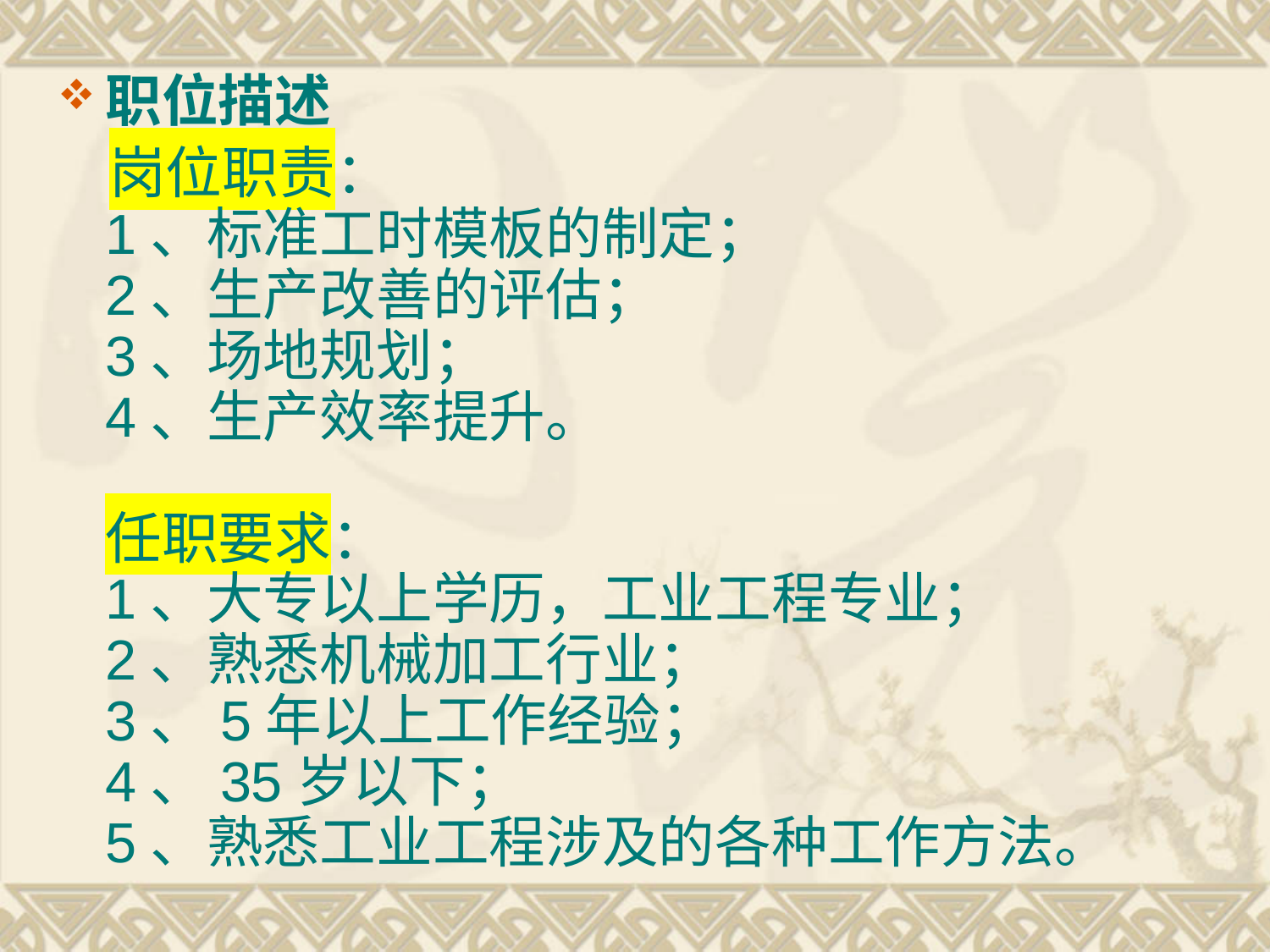

职位描述
   岗位职责：
1、标准工时模板的制定；  
2、生产改善的评估；      
3、场地规划；           
4、生产效率提升。
 
任职要求：
1、大专以上学历，工业工程专业；    
2、熟悉机械加工行业；
3、5年以上工作经验；
4、35岁以下；         
5、熟悉工业工程涉及的各种工作方法。